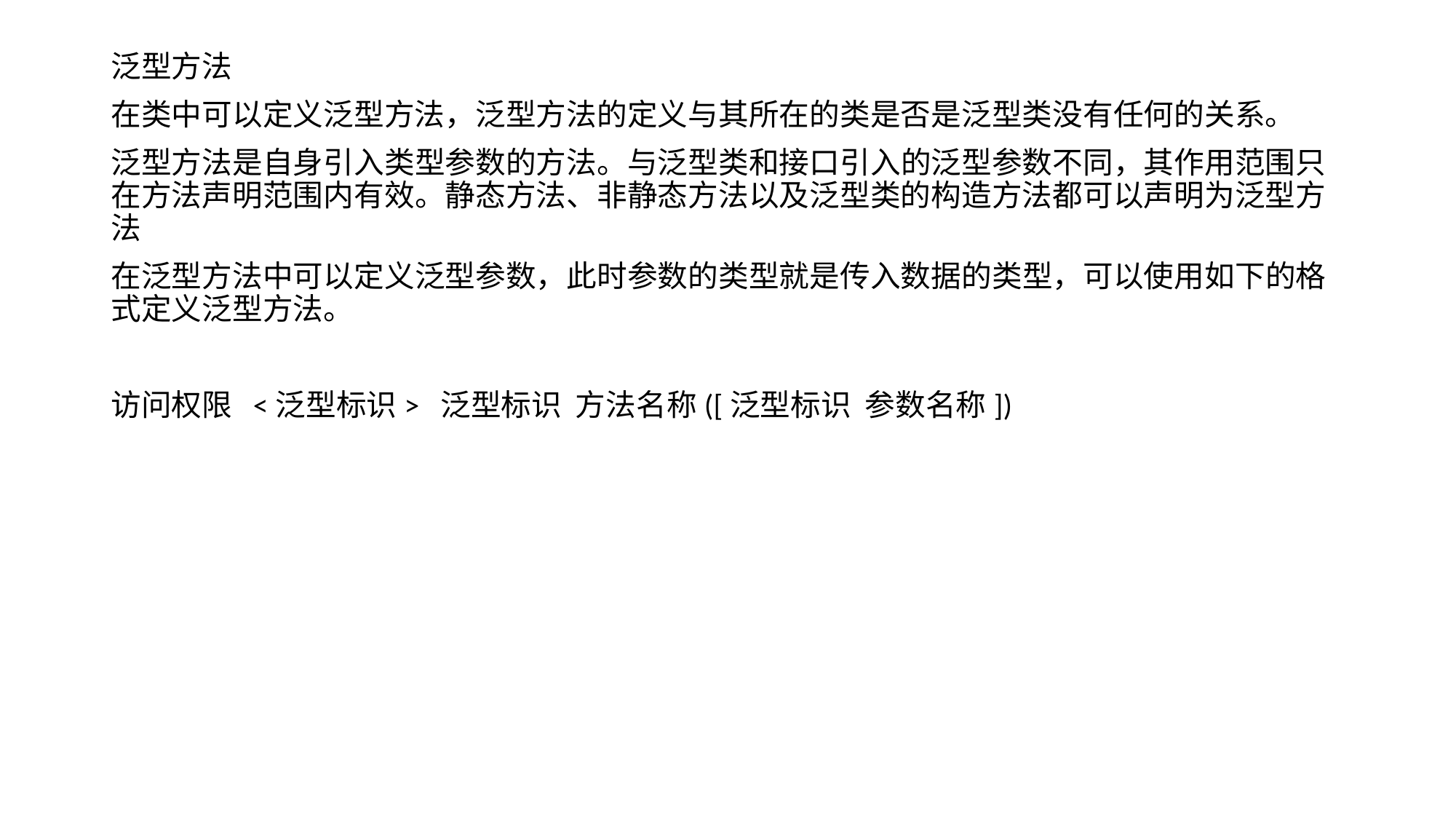

泛型方法
在类中可以定义泛型方法，泛型方法的定义与其所在的类是否是泛型类没有任何的关系。
泛型方法是自身引入类型参数的方法。与泛型类和接口引入的泛型参数不同，其作用范围只在方法声明范围内有效。静态方法、非静态方法以及泛型类的构造方法都可以声明为泛型方法
在泛型方法中可以定义泛型参数，此时参数的类型就是传入数据的类型，可以使用如下的格式定义泛型方法。

访问权限  <泛型标识>  泛型标识  方法名称([泛型标识  参数名称])